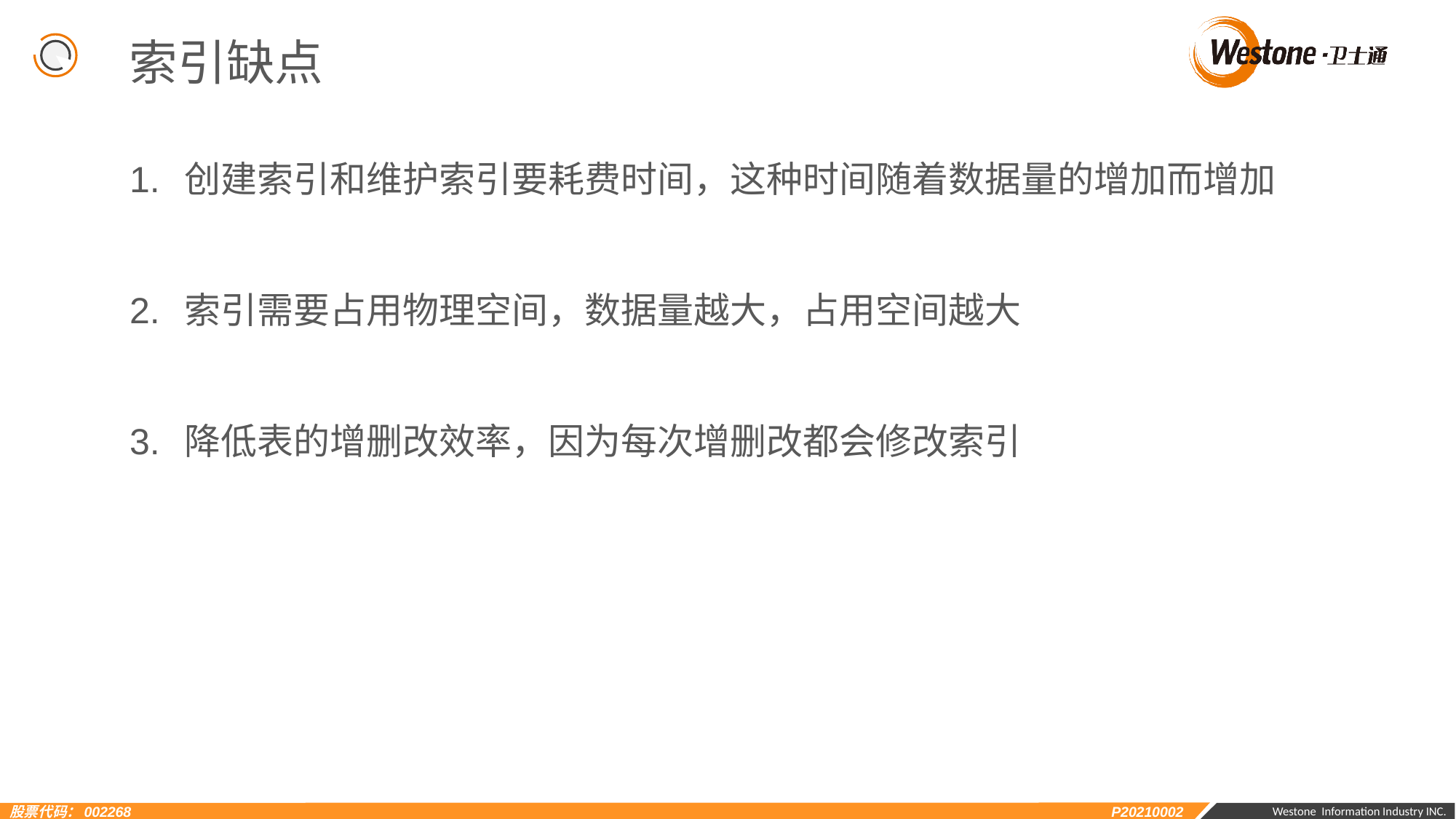

索引缺点
创建索引和维护索引要耗费时间，这种时间随着数据量的增加而增加

索引需要占用物理空间，数据量越大，占用空间越大

降低表的增删改效率，因为每次增删改都会修改索引